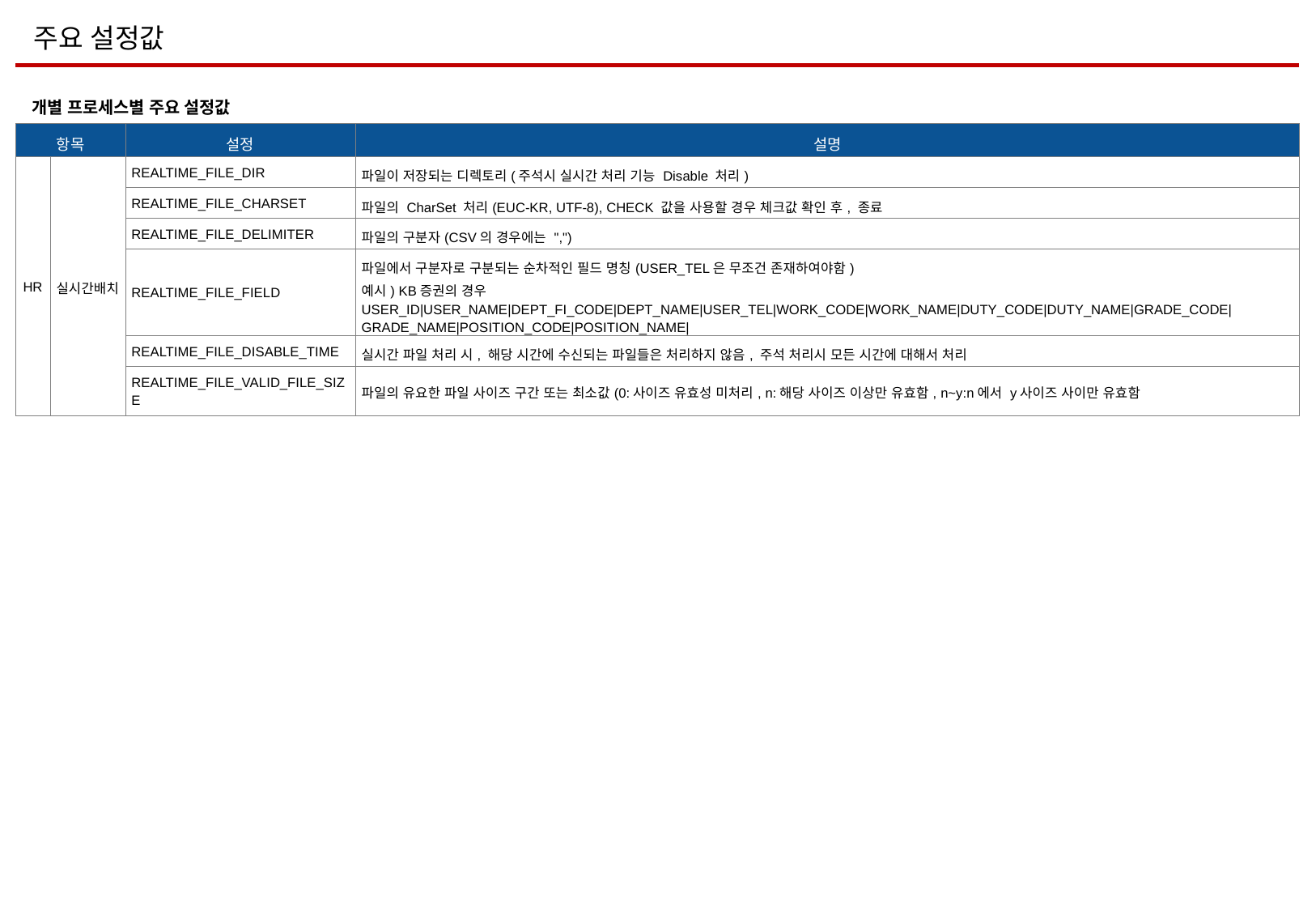

주요 설정값
개별 프로세스별 주요 설정값
| 항목 |  | 설정 | 설명 |
| --- | --- | --- | --- |
| HR | 실시간배치 | REALTIME\_FILE\_DIR | 파일이 저장되는 디렉토리(주석시 실시간 처리 기능 Disable 처리) |
|  |  | REALTIME\_FILE\_CHARSET | 파일의 CharSet 처리(EUC-KR, UTF-8), CHECK 값을 사용할 경우 체크값 확인 후, 종료 |
|  |  | REALTIME\_FILE\_DELIMITER | 파일의 구분자(CSV의 경우에는 ",") |
|  |  | REALTIME\_FILE\_FIELD | 파일에서 구분자로 구분되는 순차적인 필드 명칭(USER\_TEL은 무조건 존재하여야함) 예시) KB증권의 경우 USER\_ID|USER\_NAME|DEPT\_FI\_CODE|DEPT\_NAME|USER\_TEL|WORK\_CODE|WORK\_NAME|DUTY\_CODE|DUTY\_NAME|GRADE\_CODE|GRADE\_NAME|POSITION\_CODE|POSITION\_NAME| |
|  |  | REALTIME\_FILE\_DISABLE\_TIME | 실시간 파일 처리 시, 해당 시간에 수신되는 파일들은 처리하지 않음, 주석 처리시 모든 시간에 대해서 처리 |
|  |  | REALTIME\_FILE\_VALID\_FILE\_SIZE | 파일의 유요한 파일 사이즈 구간 또는 최소값(0:사이즈 유효성 미처리, n:해당 사이즈 이상만 유효함, n~y:n에서 y사이즈 사이만 유효함 |